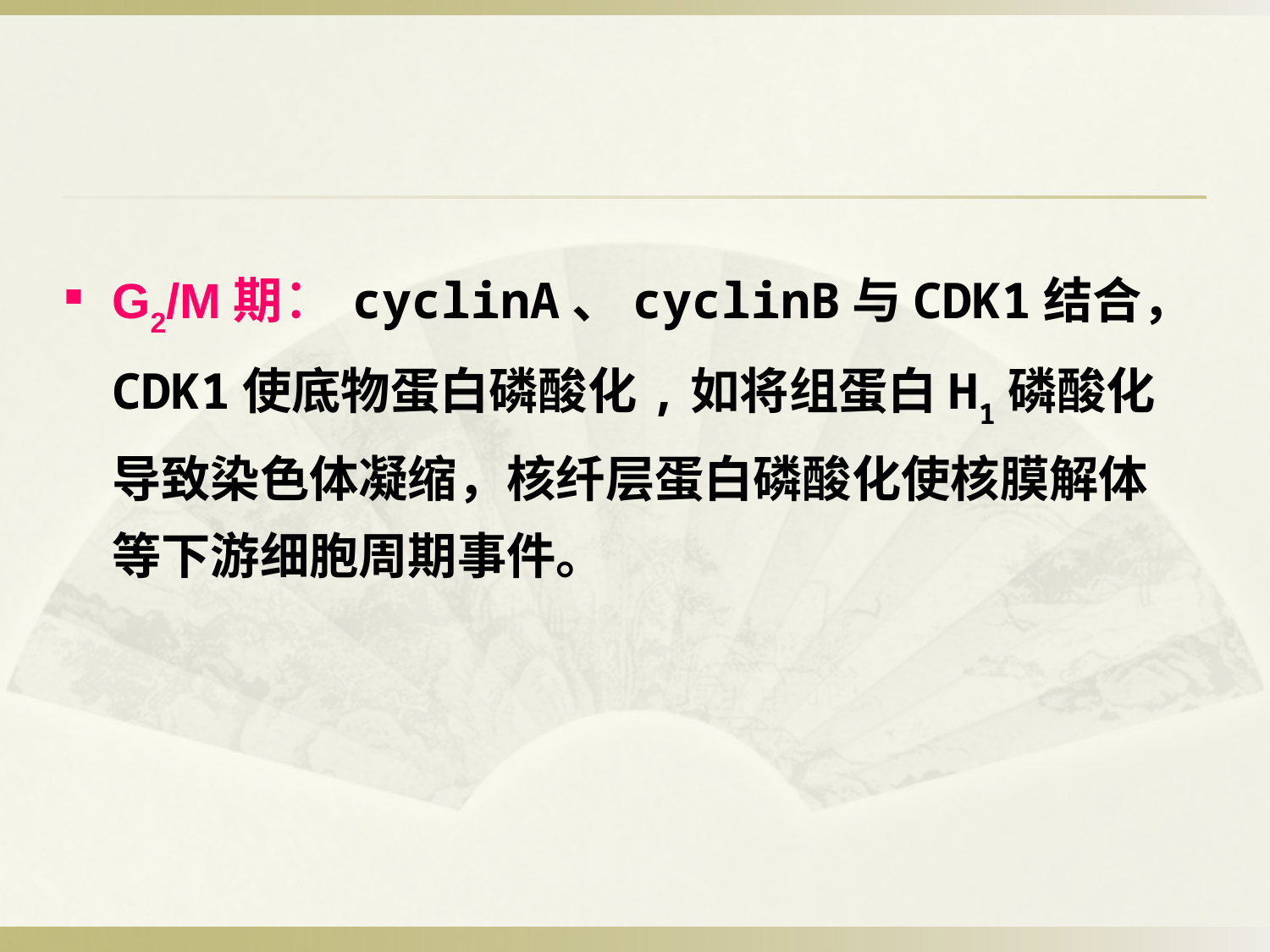

G2/M期：cyclinA、cyclinB与CDK1结合，CDK1使底物蛋白磷酸化,如将组蛋白H1磷酸化导致染色体凝缩，核纤层蛋白磷酸化使核膜解体等下游细胞周期事件。